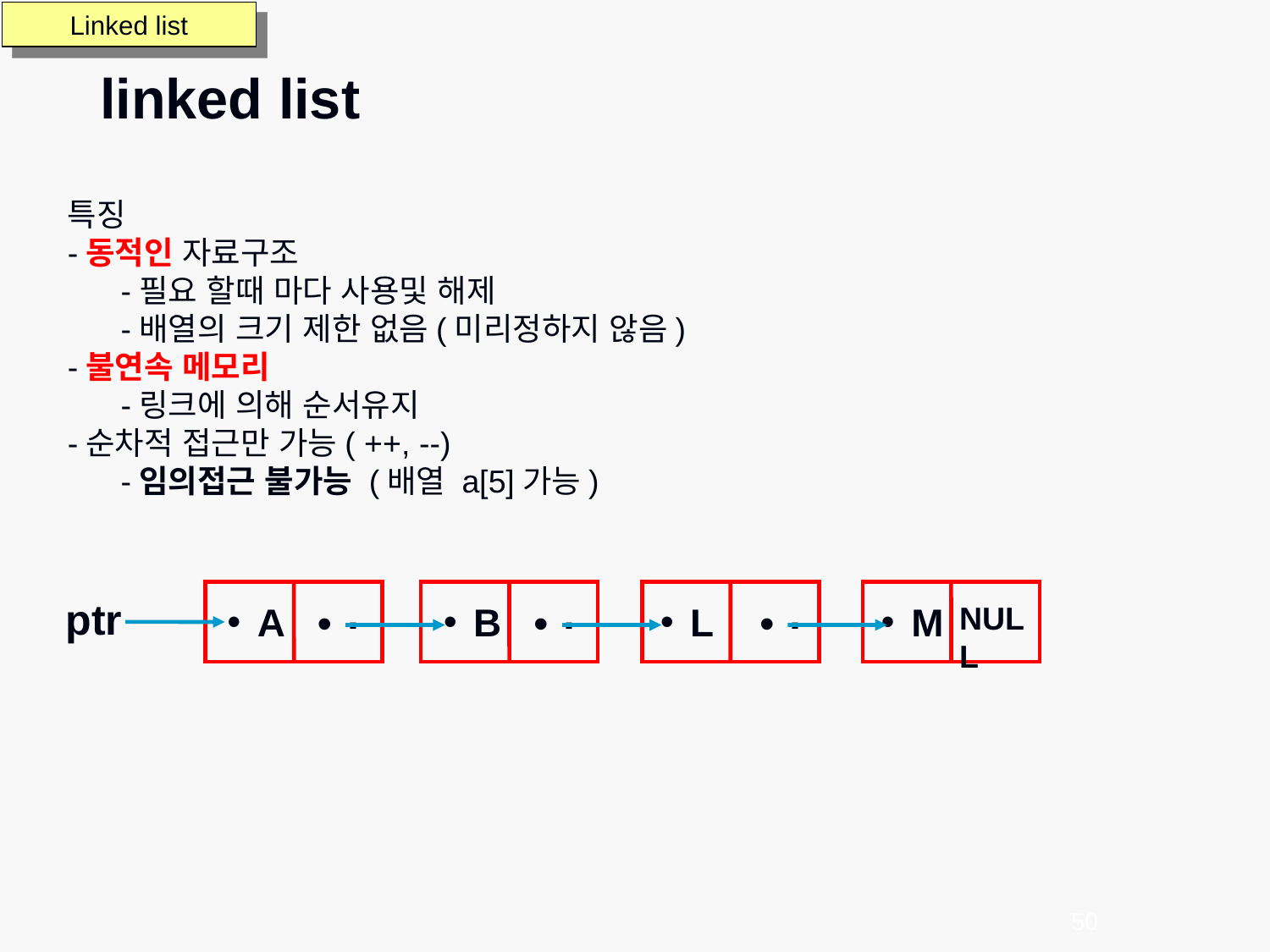

Linked list
linked list
특징
-동적인 자료구조
      -필요 할때 마다 사용및 해제
      -배열의 크기 제한 없음(미리정하지 않음)
-불연속 메모리
      -링크에 의해 순서유지
-순차적 접근만 가능( ++, --)
      -임의접근 불가능 (배열 a[5]가능)

ptr
A
∙
B
∙
L
∙
M
NULL

50